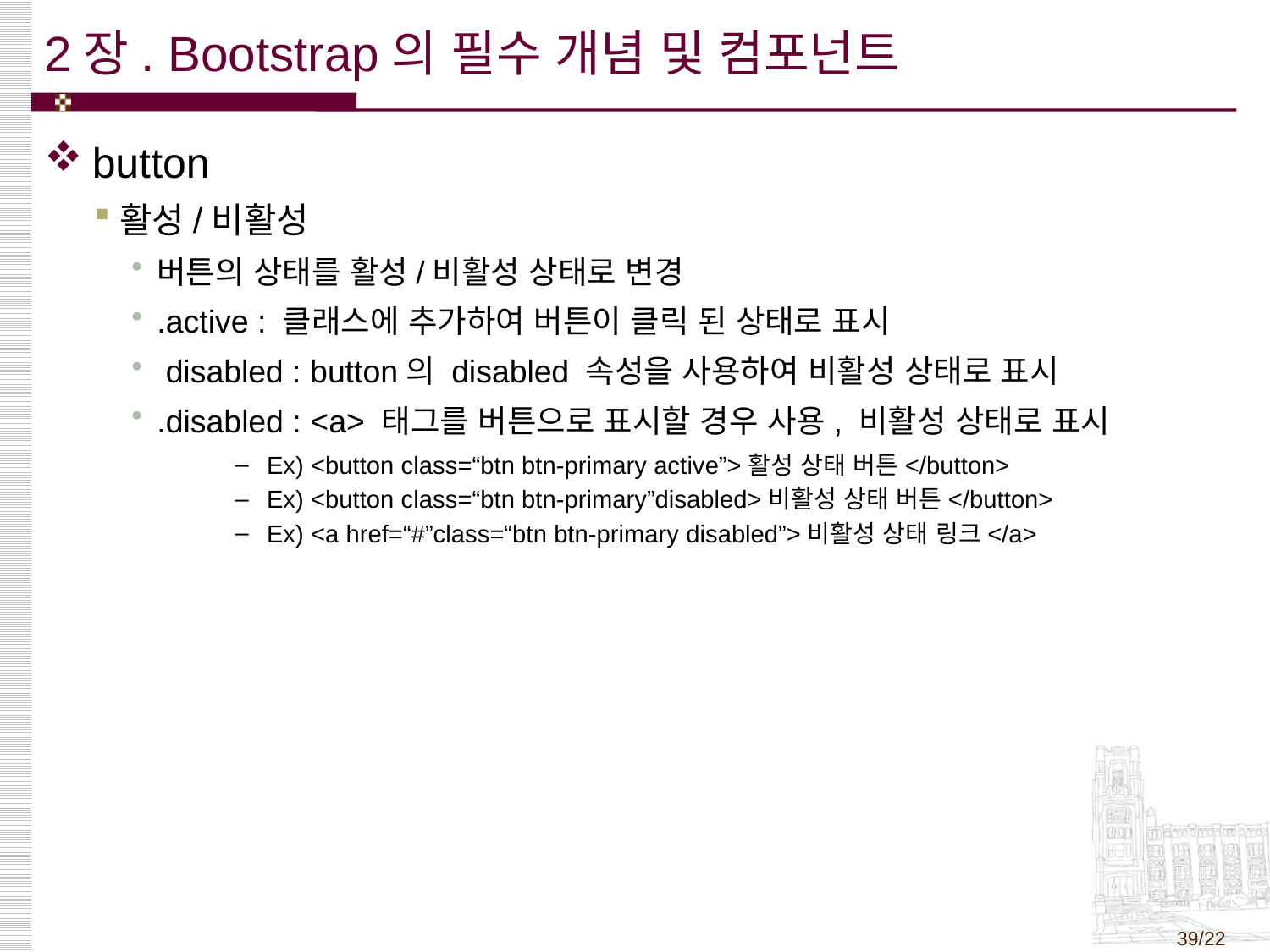

# 2장. Bootstrap의 필수 개념 및 컴포넌트
button
활성/비활성
버튼의 상태를 활성/비활성 상태로 변경
.active : 클래스에 추가하여 버튼이 클릭 된 상태로 표시
 disabled : button의 disabled 속성을 사용하여 비활성 상태로 표시
.disabled : <a> 태그를 버튼으로 표시할 경우 사용, 비활성 상태로 표시
Ex) <button class=“btn btn-primary active”>활성 상태 버튼</button>
Ex) <button class=“btn btn-primary”disabled>비활성 상태 버튼</button>
Ex) <a href=“#”class=“btn btn-primary disabled”>비활성 상태 링크</a>